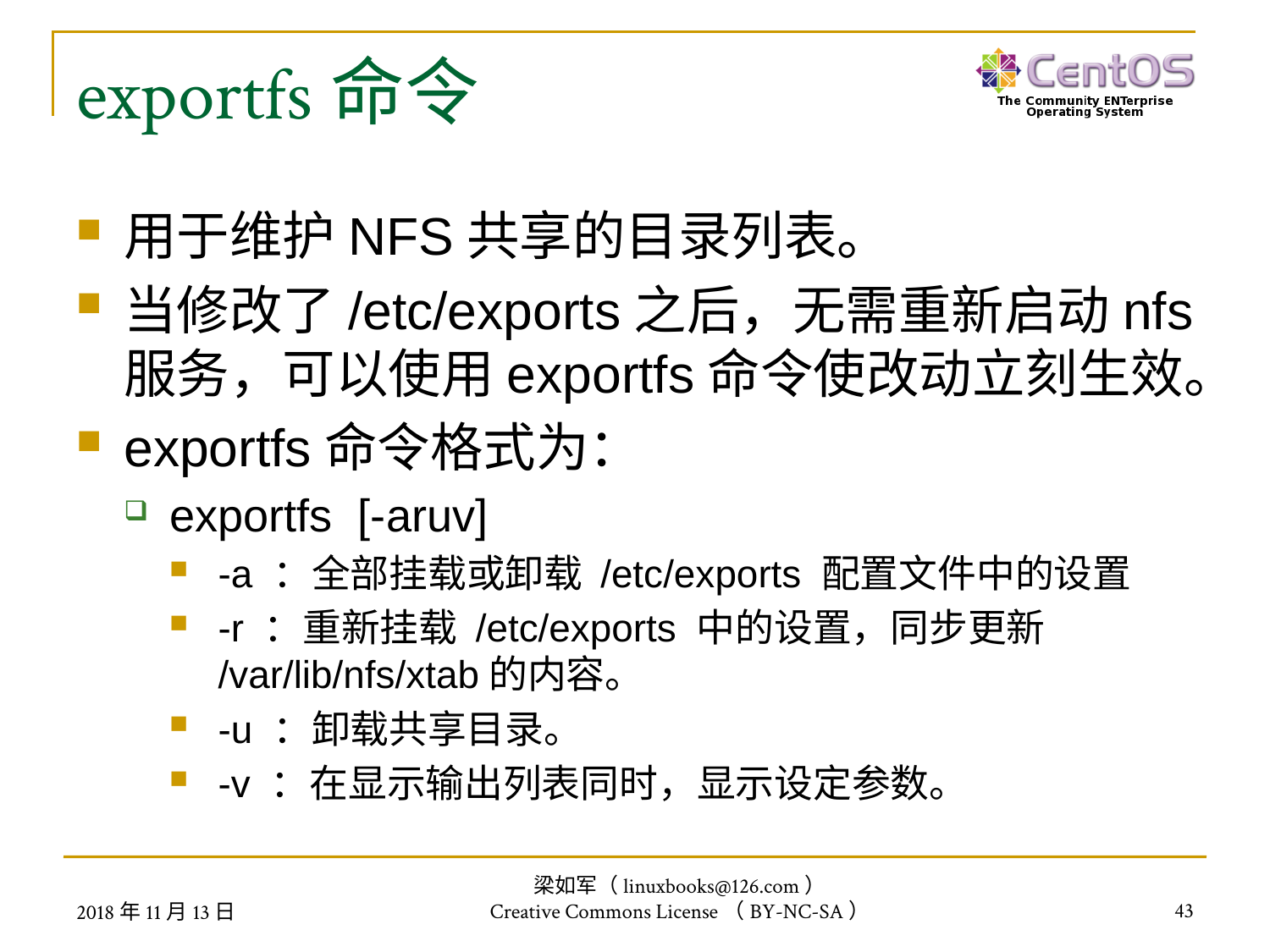

# exportfs命令
用于维护NFS共享的目录列表。
当修改了/etc/exports之后，无需重新启动nfs服务，可以使用exportfs命令使改动立刻生效。
exportfs命令格式为：
exportfs  [-aruv]
-a ：全部挂载或卸载 /etc/exports 配置文件中的设置
-r ：重新挂载 /etc/exports 中的设置，同步更新 /var/lib/nfs/xtab的内容。
-u ：卸载共享目录。
-v ：在显示输出列表同时，显示设定参数。
梁如军（linuxbooks@126.com）
Creative Commons License（BY-NC-SA）
2018年11月13日
43